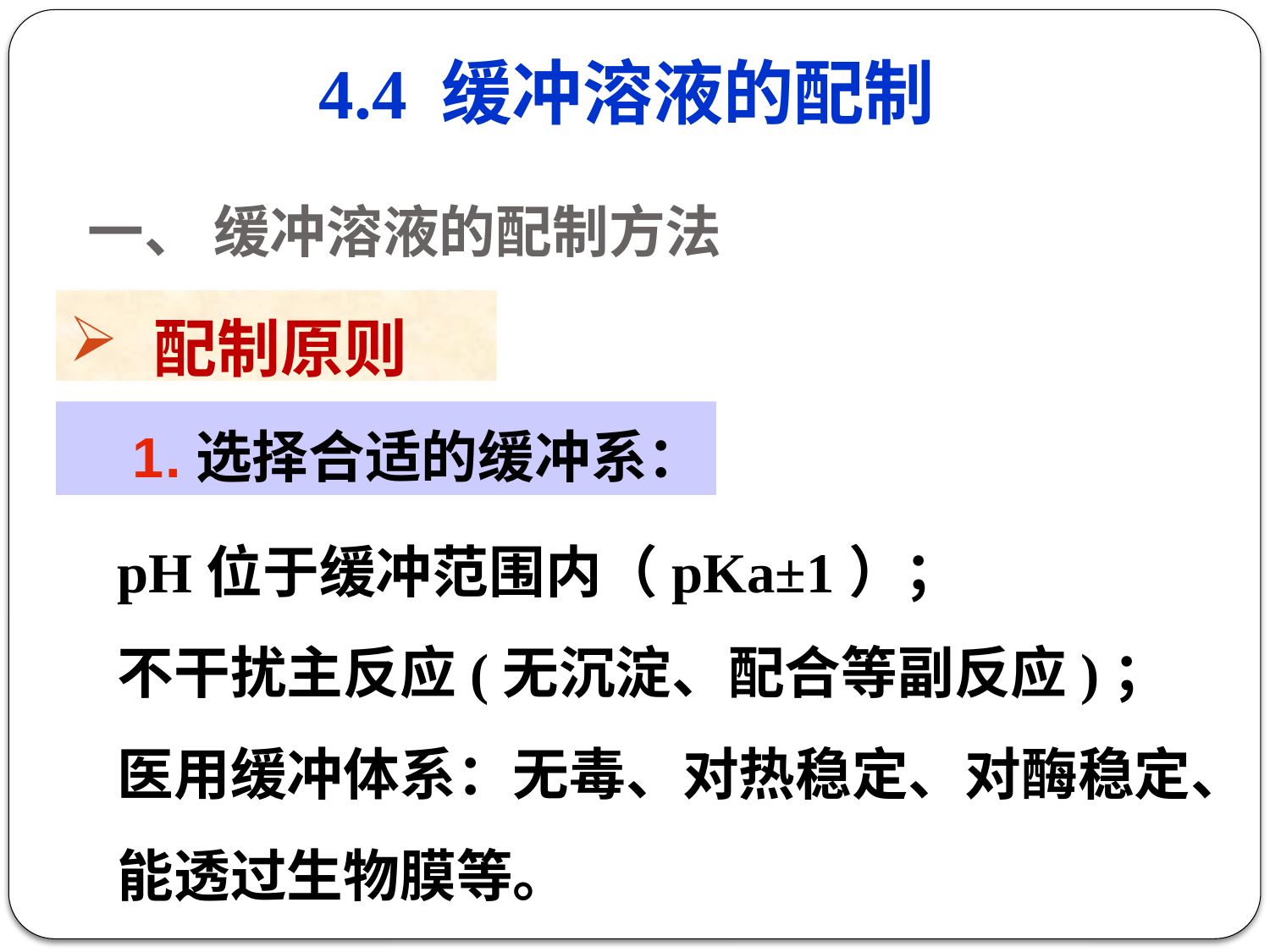

4.4 缓冲溶液的配制
一、 缓冲溶液的配制方法
配制原则
选择合适的缓冲系：
pH位于缓冲范围内（pKa±1）；
不干扰主反应(无沉淀、配合等副反应)；
医用缓冲体系：无毒、对热稳定、对酶稳定、能透过生物膜等。